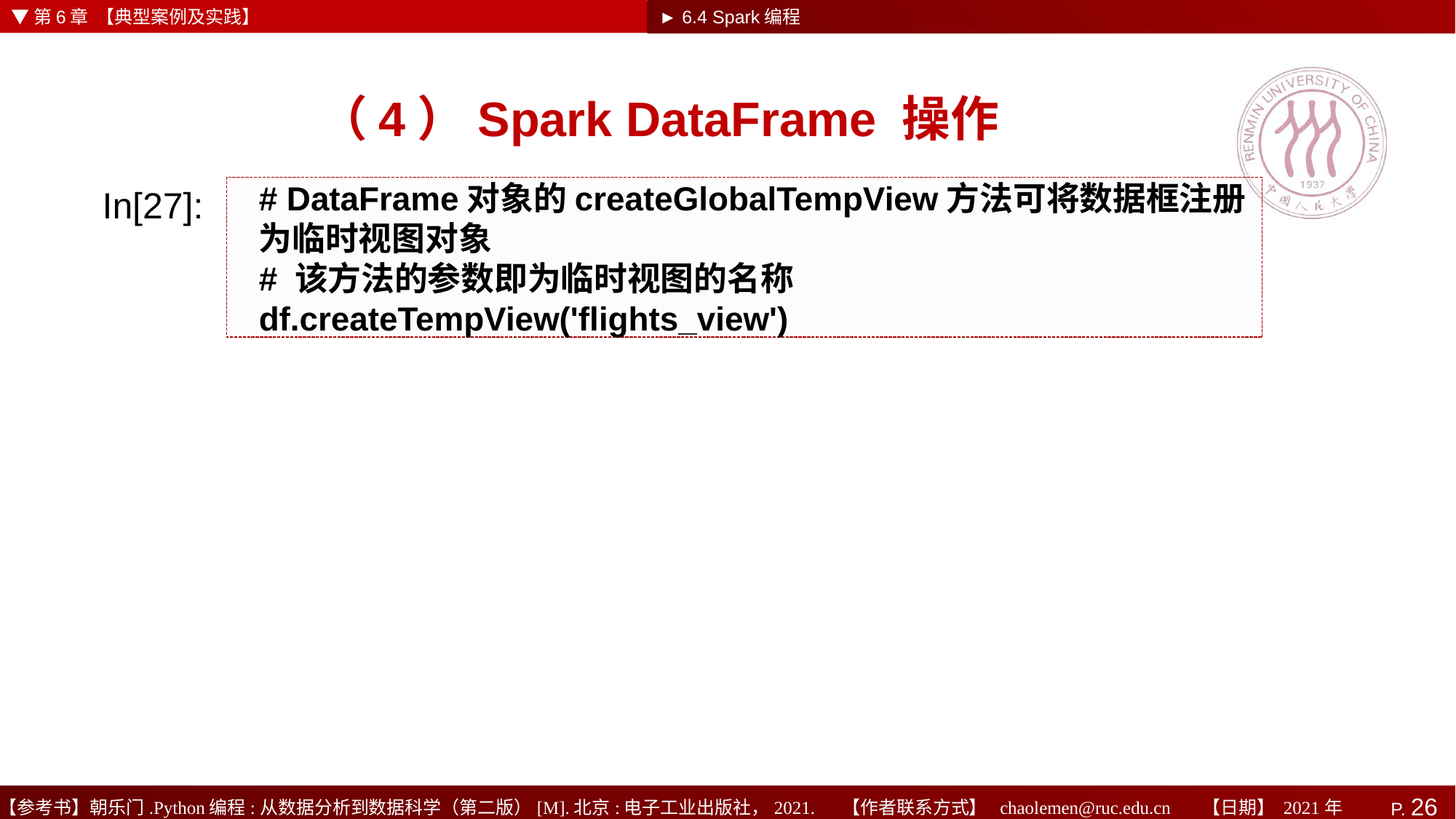

▼第6章  【典型案例及实践】
► 6.4 Spark编程
# （4）Spark DataFrame 操作
In[27]:
# DataFrame对象的createGlobalTempView方法可将数据框注册为临时视图对象
# 该方法的参数即为临时视图的名称
df.createTempView('flights_view')